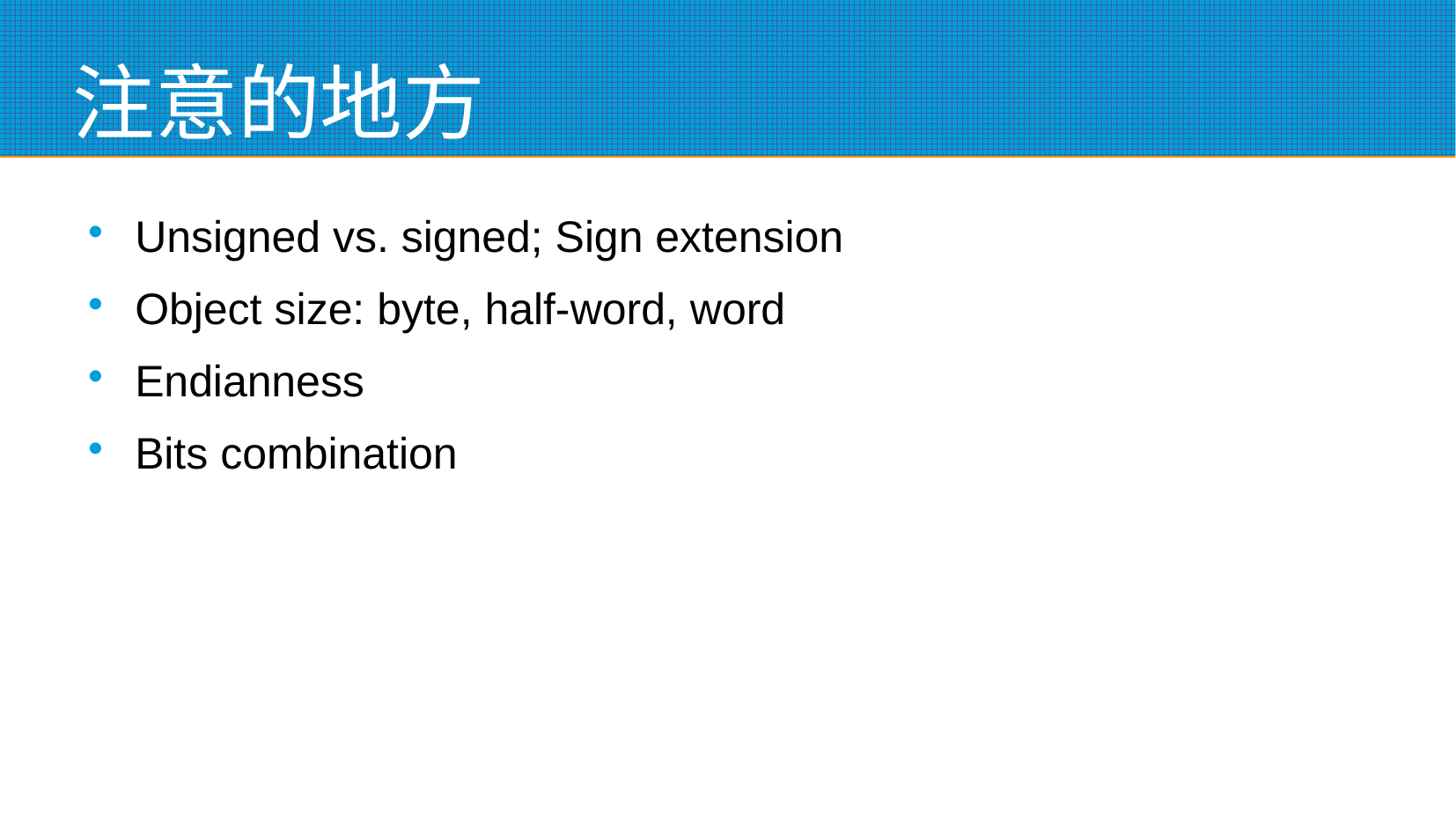

# 注意的地方
Unsigned vs. signed; Sign extension
Object size: byte, half-word, word
Endianness
Bits combination